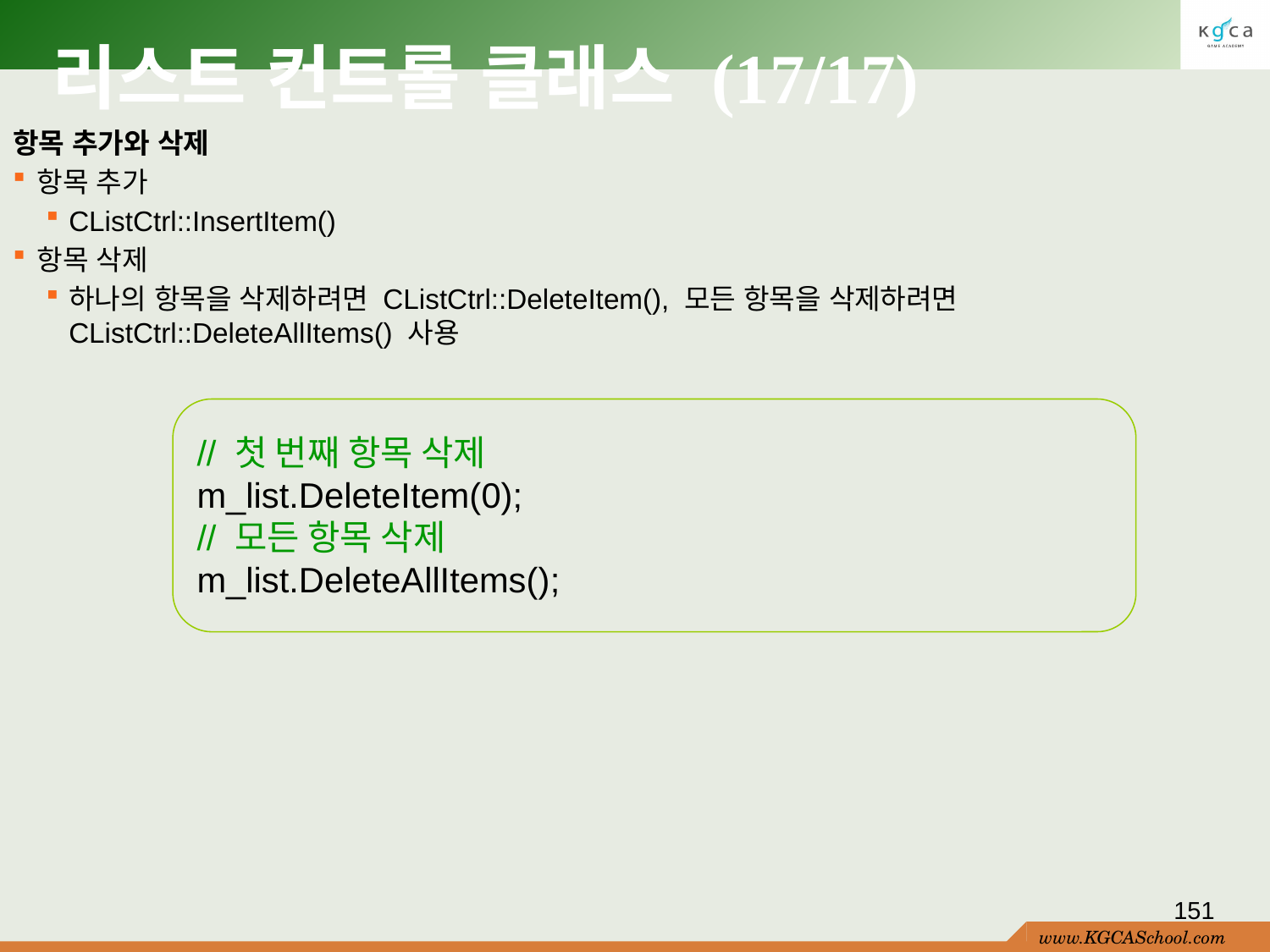

# 리스트 컨트롤 클래스 (17/17)
항목 추가와 삭제
항목 추가
CListCtrl::InsertItem()
항목 삭제
하나의 항목을 삭제하려면 CListCtrl::DeleteItem(), 모든 항목을 삭제하려면 CListCtrl::DeleteAllItems() 사용
// 첫 번째 항목 삭제
m_list.DeleteItem(0);
// 모든 항목 삭제
m_list.DeleteAllItems();
151